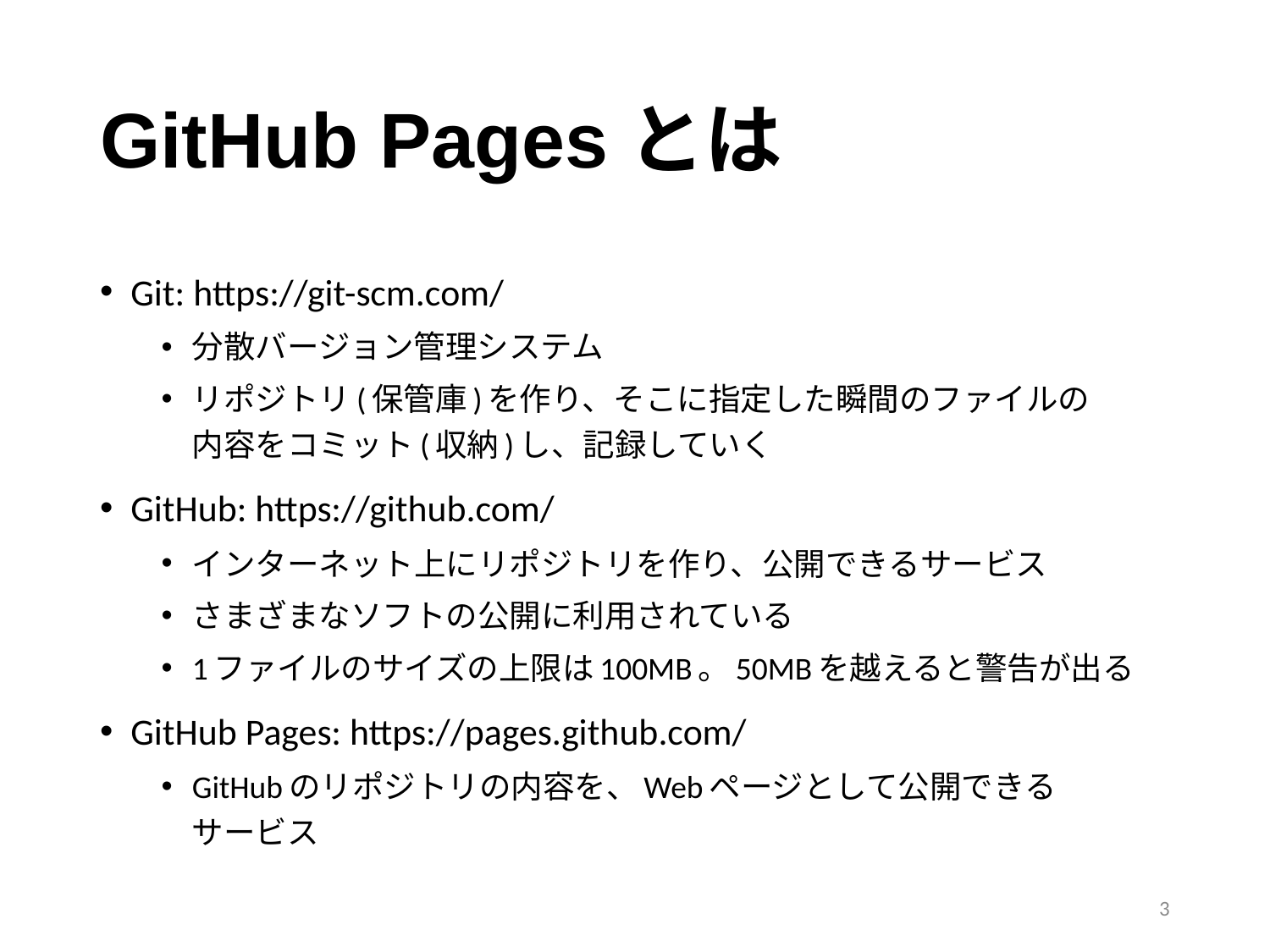

# GitHub Pagesとは
Git: https://git-scm.com/
分散バージョン管理システム
リポジトリ(保管庫)を作り、そこに指定した瞬間のファイルの
内容をコミット(収納)し、記録していく
GitHub: https://github.com/
インターネット上にリポジトリを作り、公開できるサービス
さまざまなソフトの公開に利用されている
1ファイルのサイズの上限は100MB。50MBを越えると警告が出る
GitHub Pages: https://pages.github.com/
GitHubのリポジトリの内容を、Webページとして公開できる
サービス
3